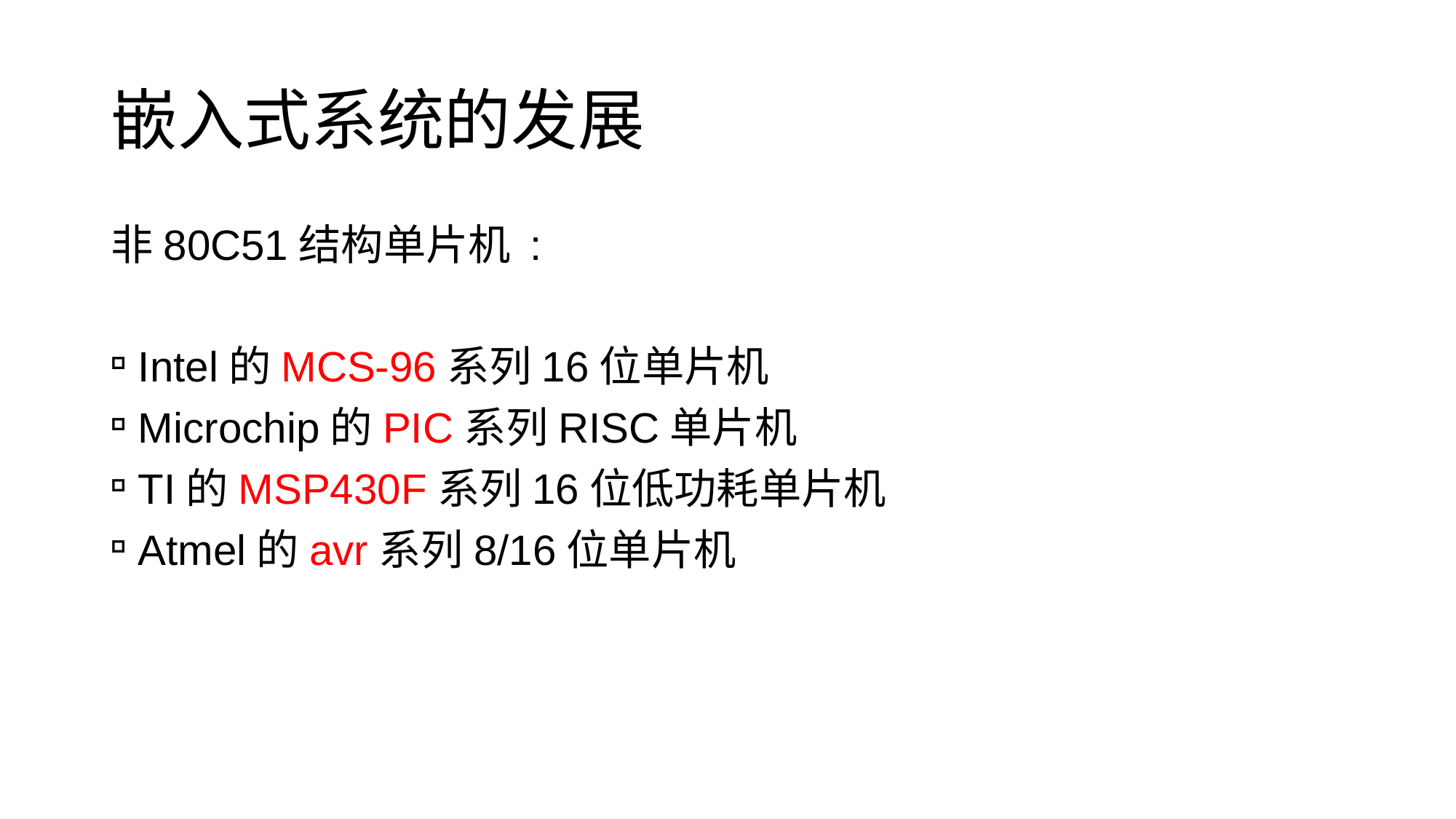

# 嵌入式系统的发展
非80C51结构单片机 :

Intel的MCS-96系列16位单片机
Microchip的PIC系列RISC单片机
TI的MSP430F系列16位低功耗单片机
Atmel的avr系列8/16位单片机